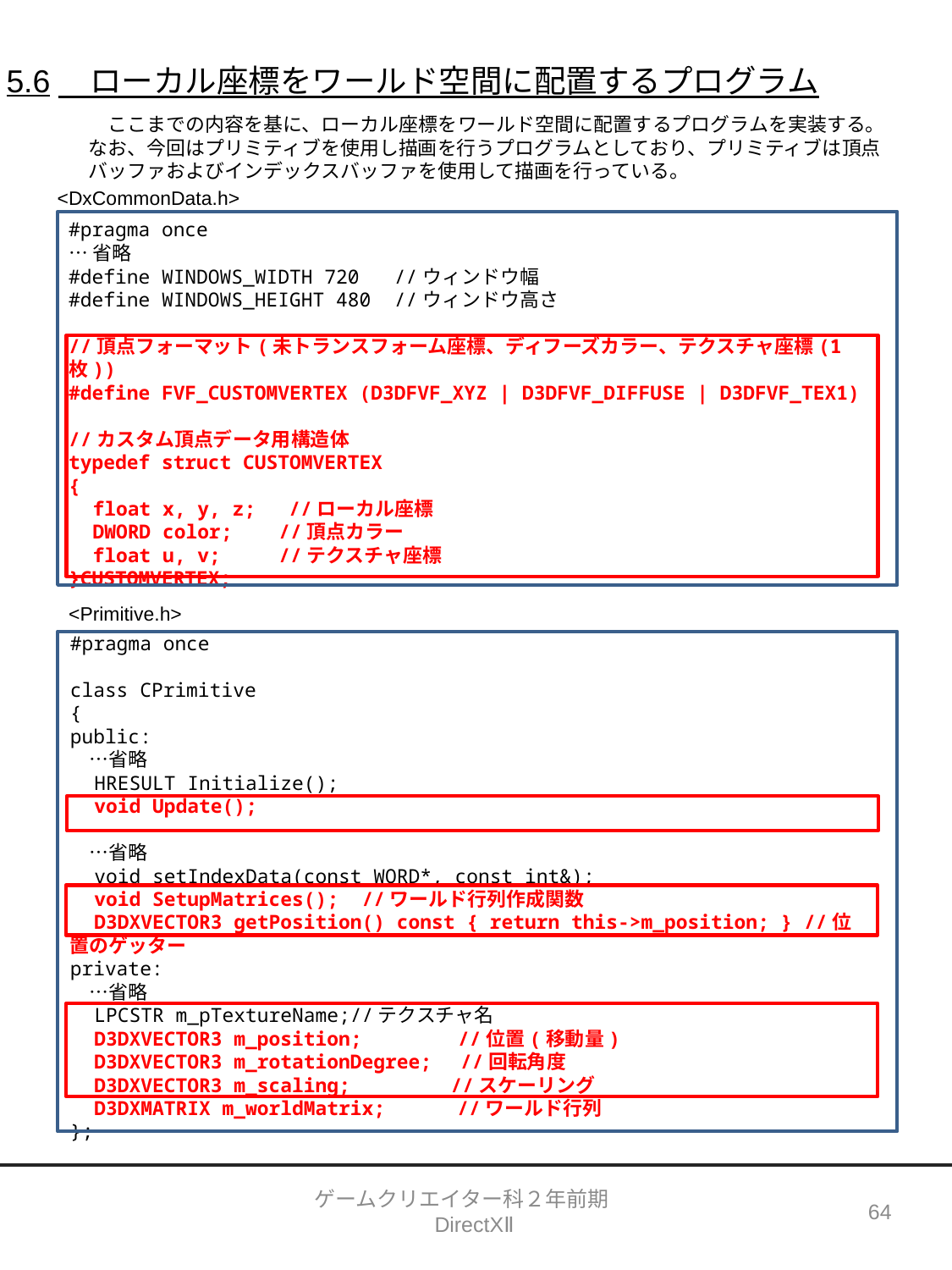

5.6　ローカル座標をワールド空間に配置するプログラム
　ここまでの内容を基に、ローカル座標をワールド空間に配置するプログラムを実装する。なお、今回はプリミティブを使用し描画を行うプログラムとしており、プリミティブは頂点バッファおよびインデックスバッファを使用して描画を行っている。
<DxCommonData.h>
#pragma once
…省略
#define WINDOWS_WIDTH 720   //ウィンドウ幅
#define WINDOWS_HEIGHT 480  //ウィンドウ高さ

//頂点フォーマット(未トランスフォーム座標、ディフーズカラー、テクスチャ座標(1枚))
#define FVF_CUSTOMVERTEX (D3DFVF_XYZ | D3DFVF_DIFFUSE | D3DFVF_TEX1)

//カスタム頂点データ用構造体
typedef struct CUSTOMVERTEX
{
　float x, y, z;　 //ローカル座標
　DWORD color;    //頂点カラー
　float u, v;     //テクスチャ座標
}CUSTOMVERTEX;

<Primitive.h>
#pragma once

class CPrimitive
{
public:
　…省略
　HRESULT Initialize();
　void Update();

　…省略
　void setIndexData(const WORD*, const int&);
　void SetupMatrices();  //ワールド行列作成関数
　D3DXVECTOR3 getPosition() const { return this->m_position; } //位置のゲッター
private:
　…省略
　LPCSTR m_pTextureName;//テクスチャ名
　D3DXVECTOR3 m_position;　　　　  //位置(移動量)
　D3DXVECTOR3 m_rotationDegree;　//回転角度
　D3DXVECTOR3 m_scaling;　　　　   //スケーリング
　D3DXMATRIX m_worldMatrix;　　　 //ワールド行列
};

ゲームクリエイター科２年前期　DirectXⅡ
64